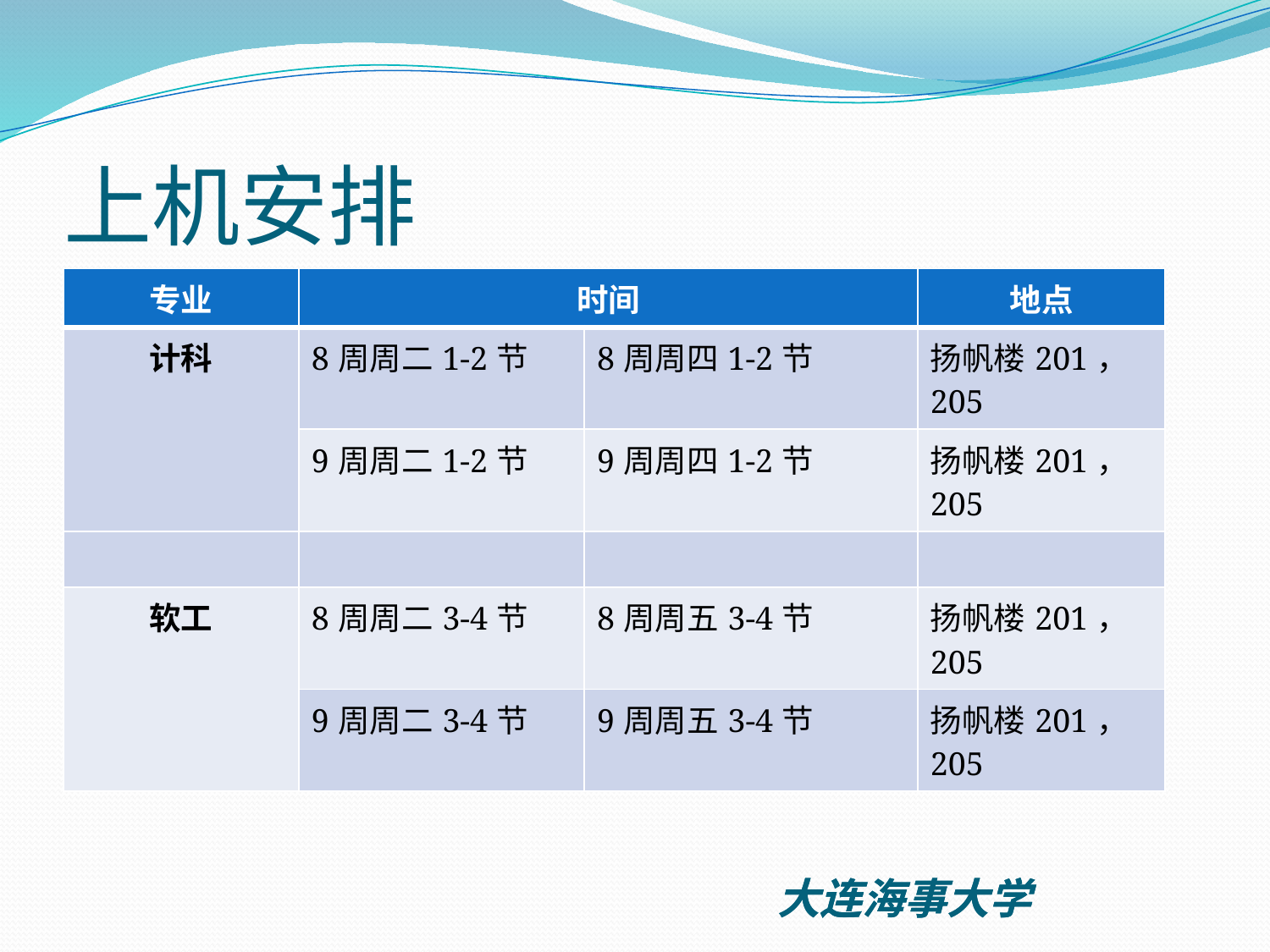

# 上机安排
| 专业 | 时间 |  | 地点 |
| --- | --- | --- | --- |
| 计科 | 8周周二1-2节 | 8周周四1-2节 | 扬帆楼201，205 |
|  | 9周周二1-2节 | 9周周四1-2节 | 扬帆楼201，205 |
|  |  |  |  |
| 软工 | 8周周二3-4节 | 8周周五3-4节 | 扬帆楼201，205 |
|  | 9周周二3-4节 | 9周周五3-4节 | 扬帆楼201，205 |